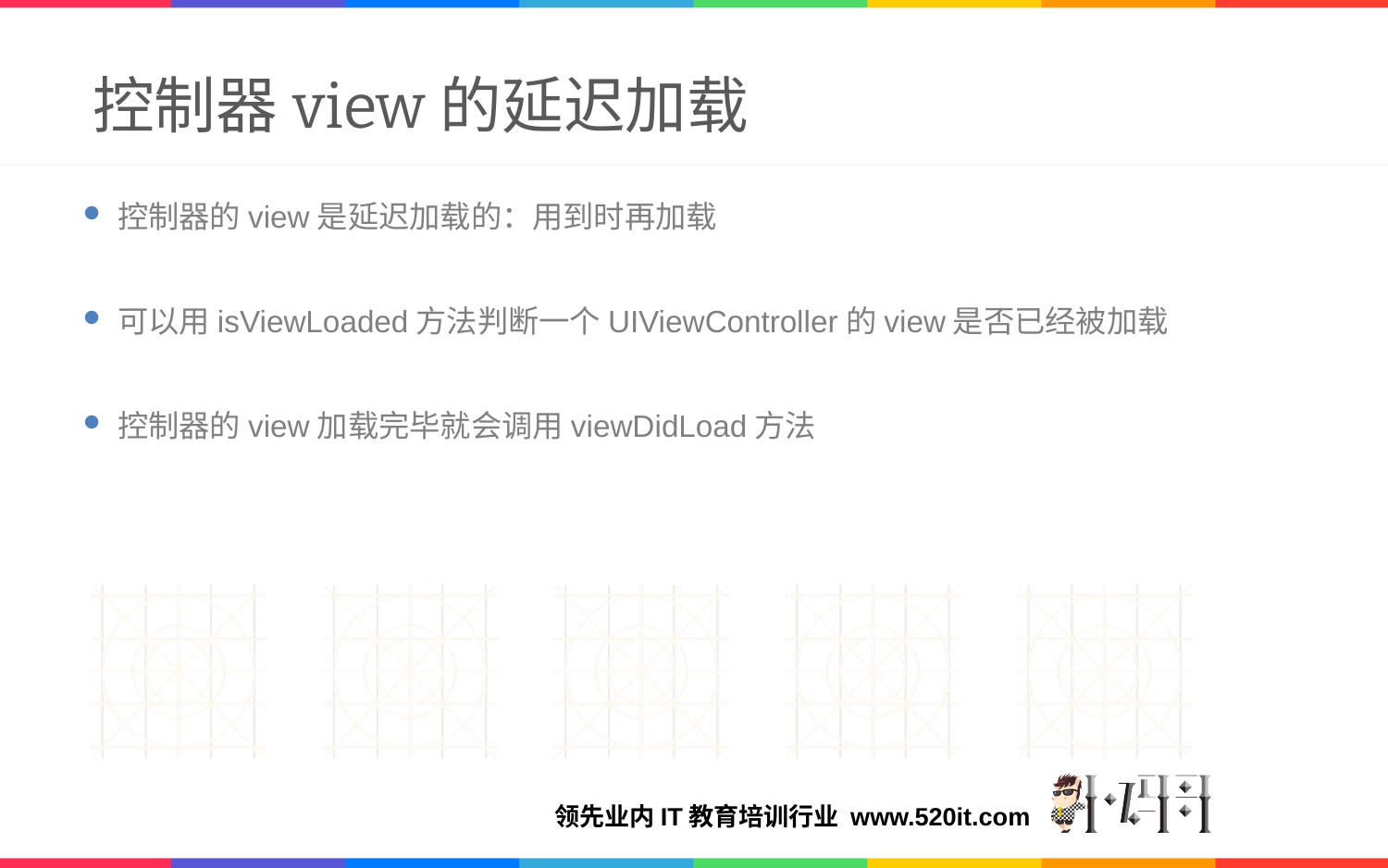

# 控制器view的延迟加载
控制器的view是延迟加载的：用到时再加载

可以用isViewLoaded方法判断一个UIViewController的view是否已经被加载

控制器的view加载完毕就会调用viewDidLoad方法